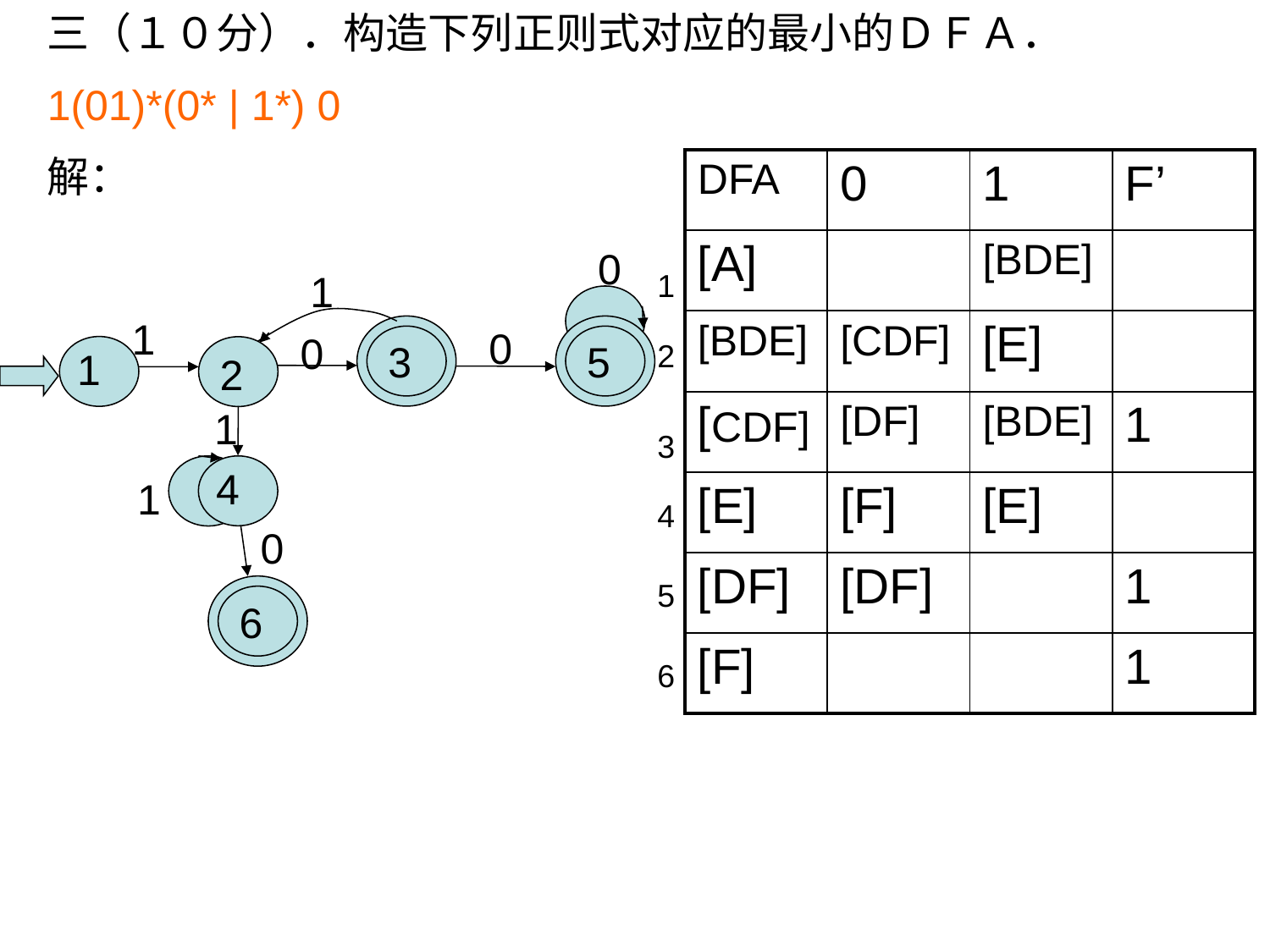

三（１０分）．构造下列正则式对应的最小的ＤＦＡ．
1(01)*(0* | 1*) 0
解：
| DFA | 0 | 1 | F’ |
| --- | --- | --- | --- |
| [A] |  | [BDE] |  |
| [BDE] | [CDF] | [E] |  |
| [CDF] | [DF] | [BDE] | 1 |
| [E] | [F] | [E] |  |
| [DF] | [DF] |  | 1 |
| [F] |  |  | 1 |
0

1

1

3
0

5
0

1

2

1

4

1

0

6
1
2
3
4
5
6